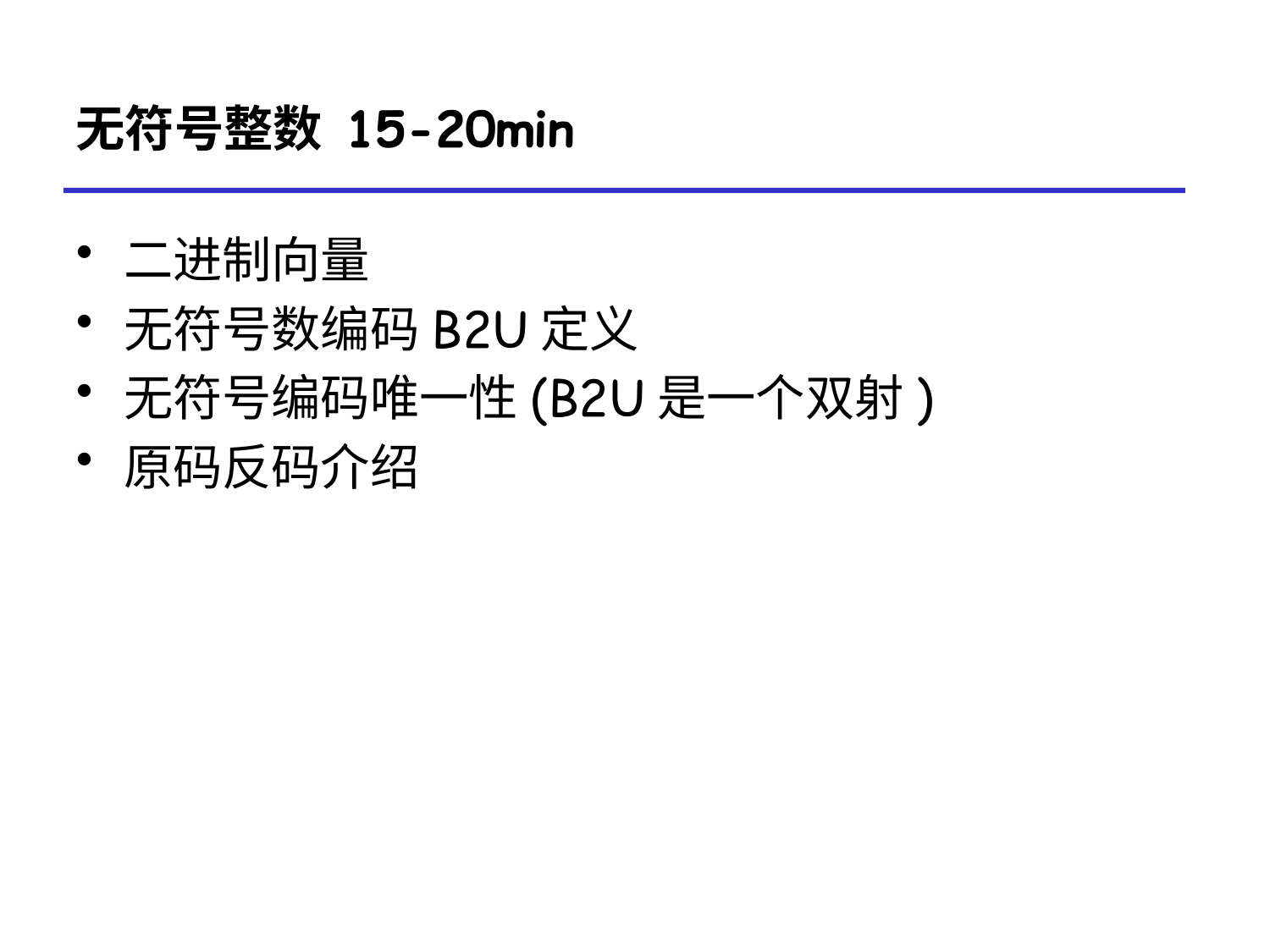

# 无符号整数 15-20min
二进制向量
无符号数编码B2U定义
无符号编码唯一性(B2U是一个双射)
原码反码介绍